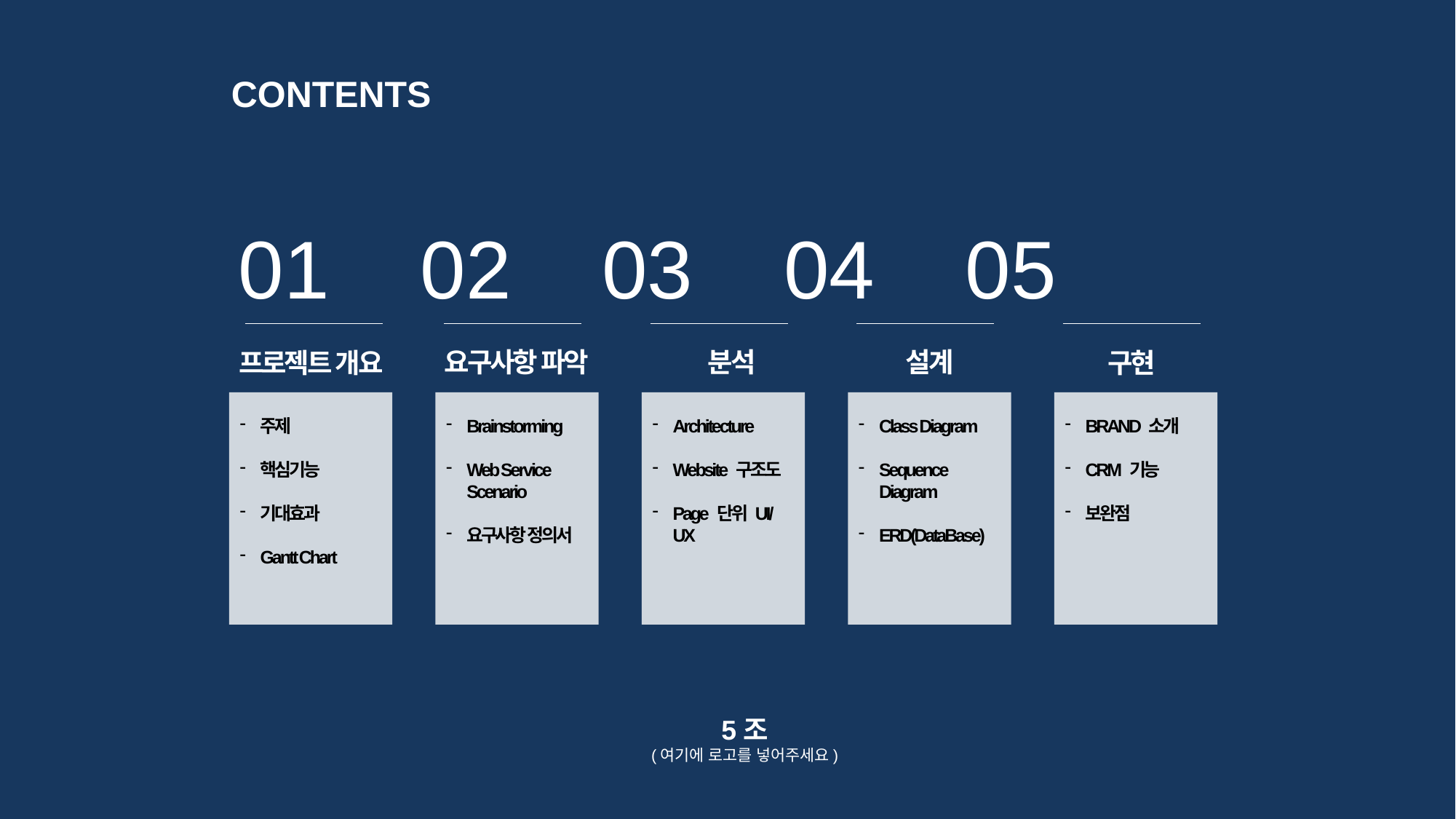

CONTENTS
01    02    03    04    05
요구사항 파악
분석
설계
프로젝트 개요
구현

주제

핵심기능

기대효과

Gantt Chart

Brainstorming

Web Service Scenario

요구사항 정의서

Architecture

Website 구조도

Page 단위 UI/UX

Class Diagram

Sequence Diagram

ERD(DataBase)

BRAND 소개

CRM 기능

보완점
5조
(여기에 로고를 넣어주세요)